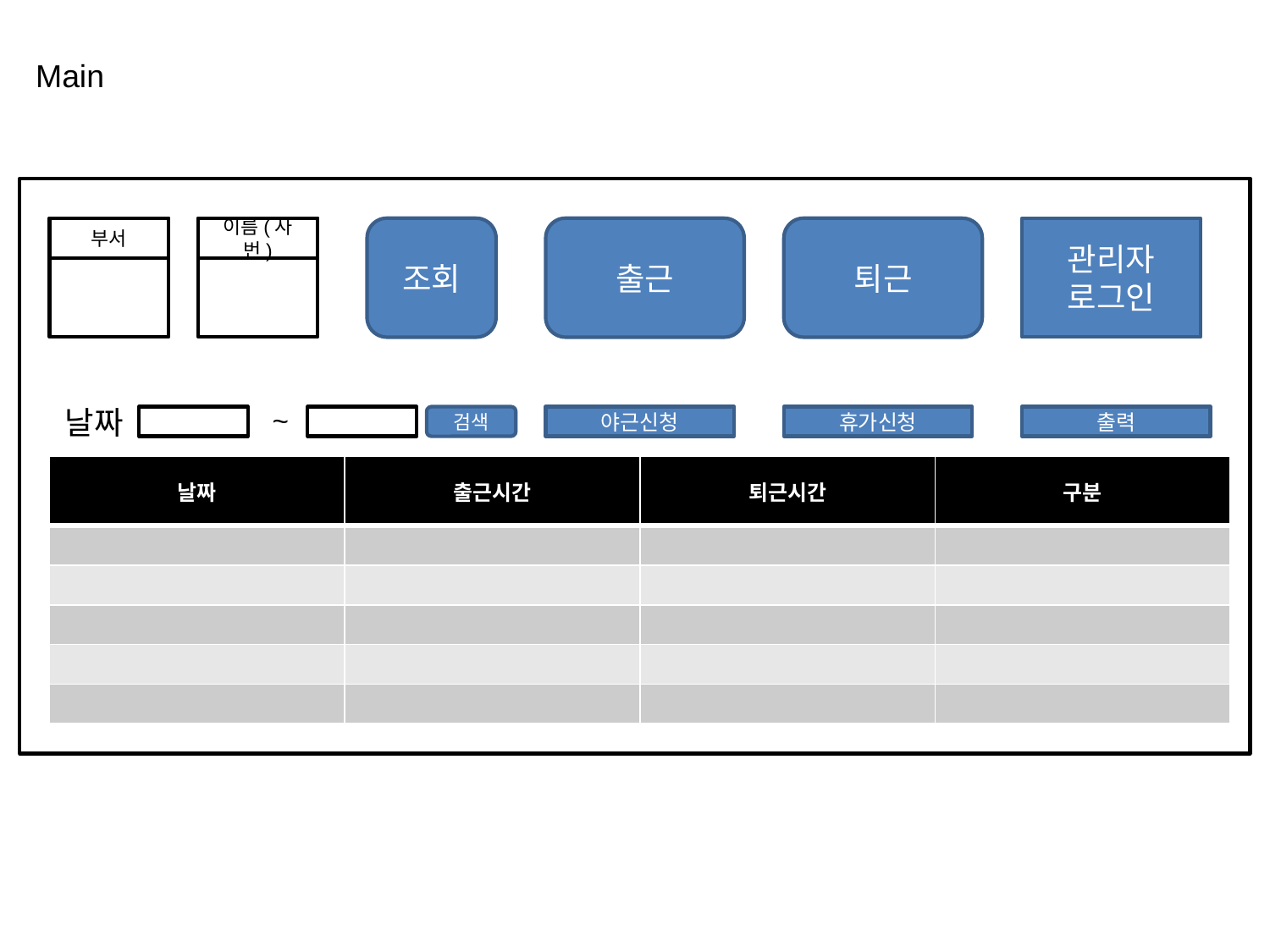

Main

부서

이름(사번)
조회
출근
퇴근
관리자
로그인
날짜
~

검색
야근신청
휴가신청
출력
| 날짜 | 출근시간 | 퇴근시간 | 구분 |
| --- | --- | --- | --- |
|  |  |  |  |
|  |  |  |  |
|  |  |  |  |
|  |  |  |  |
|  |  |  |  |